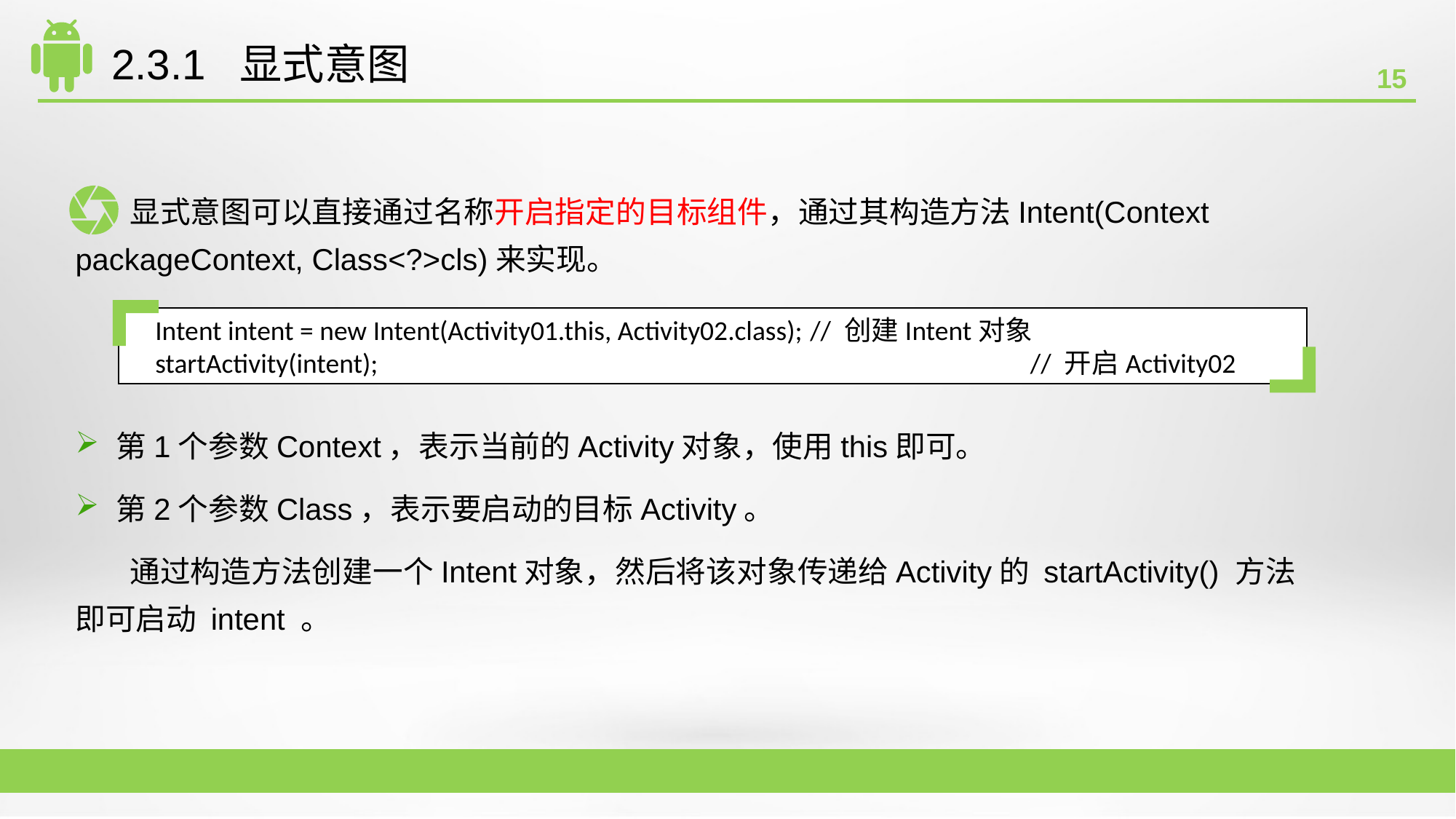

# 2.3.1  显式意图
显式意图可以直接通过名称开启指定的目标组件，通过其构造方法Intent(Context packageContext, Class<?>cls)来实现。

第1个参数Context，表示当前的Activity对象，使用this即可。
第2个参数Class，表示要启动的目标Activity。
通过构造方法创建一个Intent对象，然后将该对象传递给Activity的 startActivity() 方法即可启动 intent 。

Intent intent = new Intent(Activity01.this, Activity02.class); 	// 创建Intent对象
startActivity(intent);                       				                  // 开启Activity02